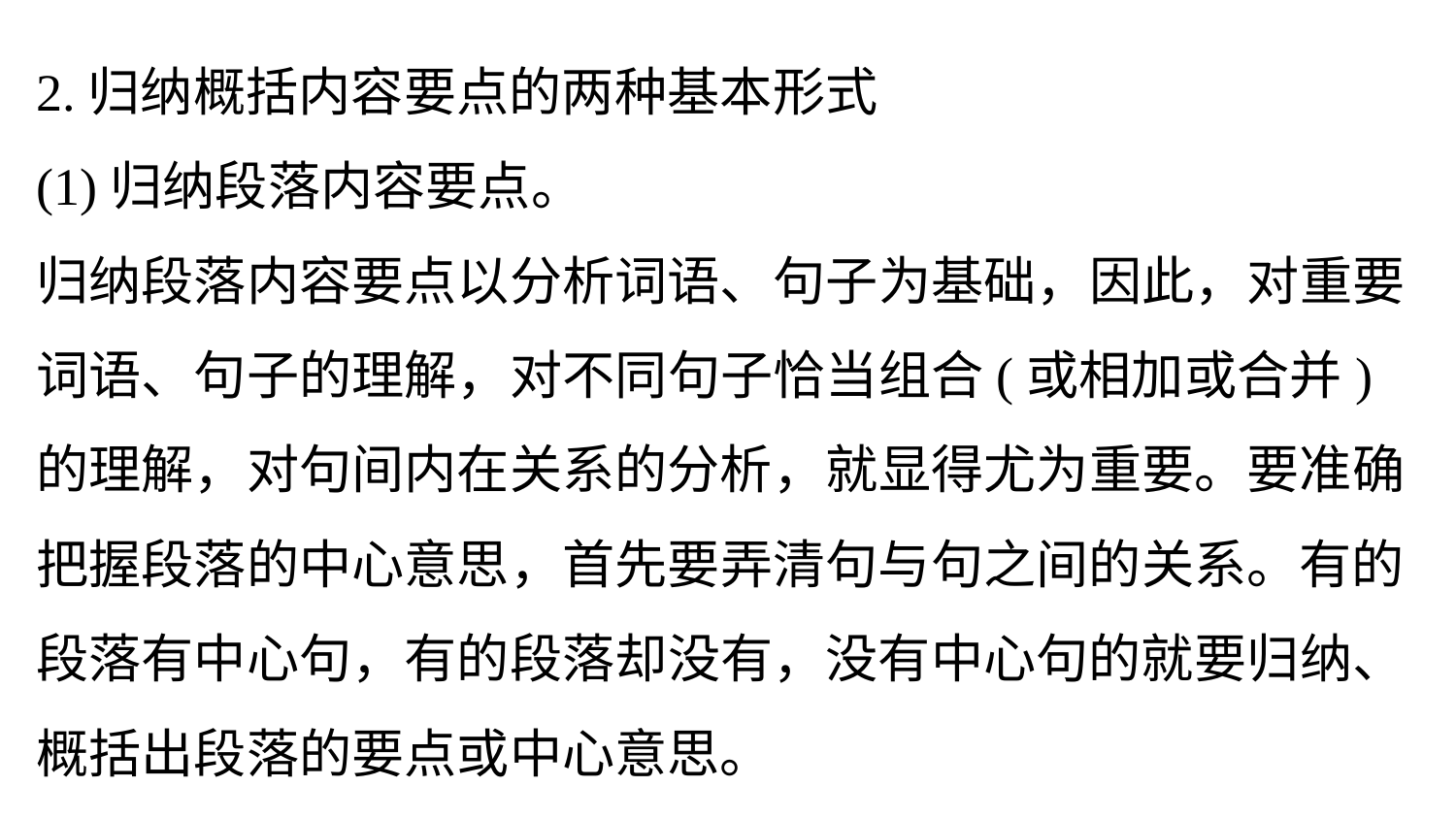

2.归纳概括内容要点的两种基本形式
(1)归纳段落内容要点。
归纳段落内容要点以分析词语、句子为基础，因此，对重要词语、句子的理解，对不同句子恰当组合(或相加或合并)的理解，对句间内在关系的分析，就显得尤为重要。要准确把握段落的中心意思，首先要弄清句与句之间的关系。有的段落有中心句，有的段落却没有，没有中心句的就要归纳、概括出段落的要点或中心意思。